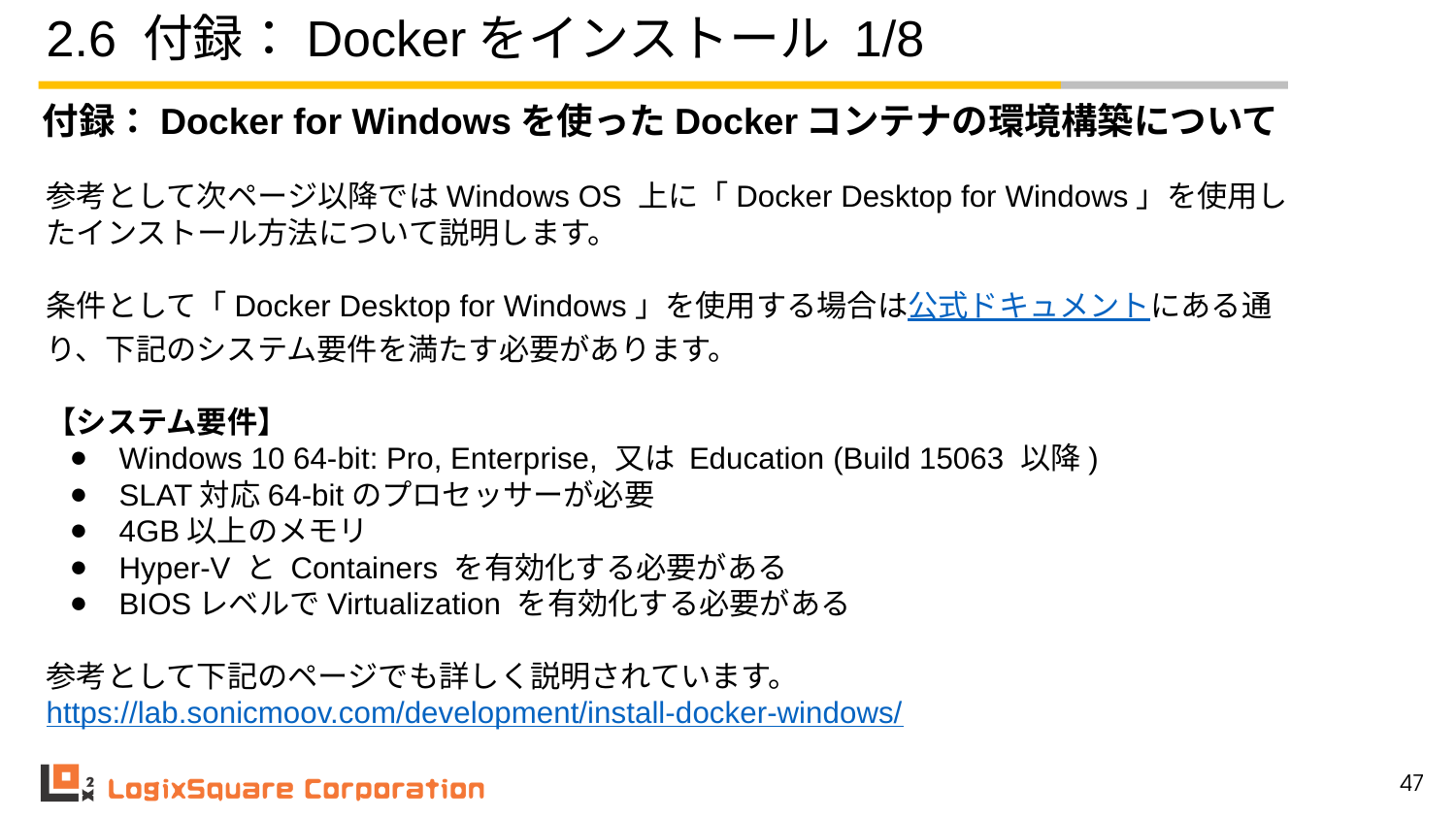

# 2.6 付録：Dockerをインストール 1/8
付録：Docker for Windowsを使ったDockerコンテナの環境構築について

参考として次ページ以降ではWindows OS 上に「Docker Desktop for Windows」を使用したインストール方法について説明します。

条件として「Docker Desktop for Windows」を使用する場合は公式ドキュメントにある通り、下記のシステム要件を満たす必要があります。

【システム要件】
Windows 10 64-bit: Pro, Enterprise, 又は Education (Build 15063 以降)
SLAT対応64-bitのプロセッサーが必要
4GB以上のメモリ
Hyper-V と Containers を有効化する必要がある
BIOSレベルでVirtualization を有効化する必要がある

参考として下記のページでも詳しく説明されています。
https://lab.sonicmoov.com/development/install-docker-windows/

47